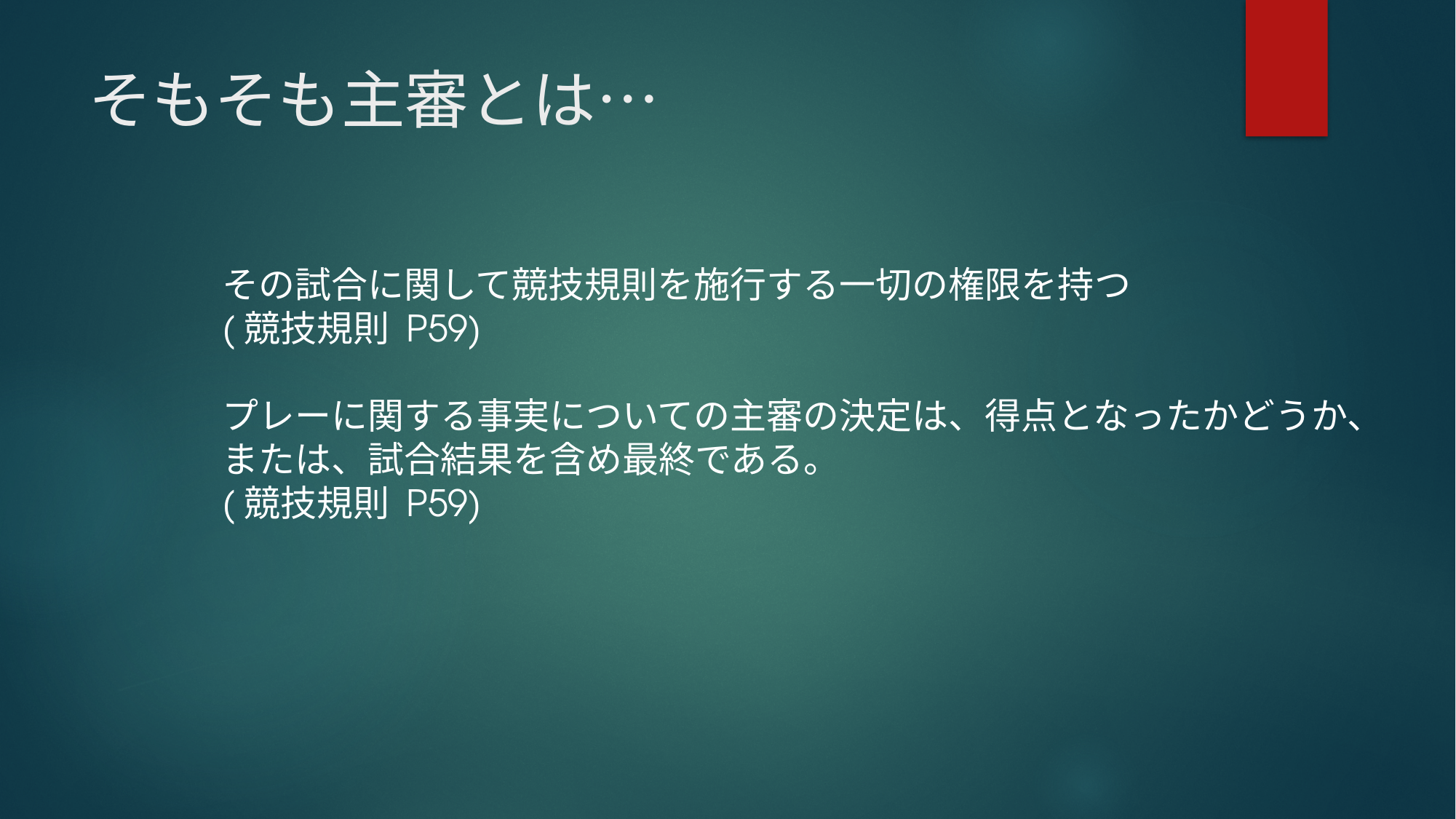

# そもそも主審とは…
その試合に関して競技規則を施行する一切の権限を持つ
(競技規則 P59)

プレーに関する事実についての主審の決定は、得点となったかどうか、または、試合結果を含め最終である。
(競技規則 P59)